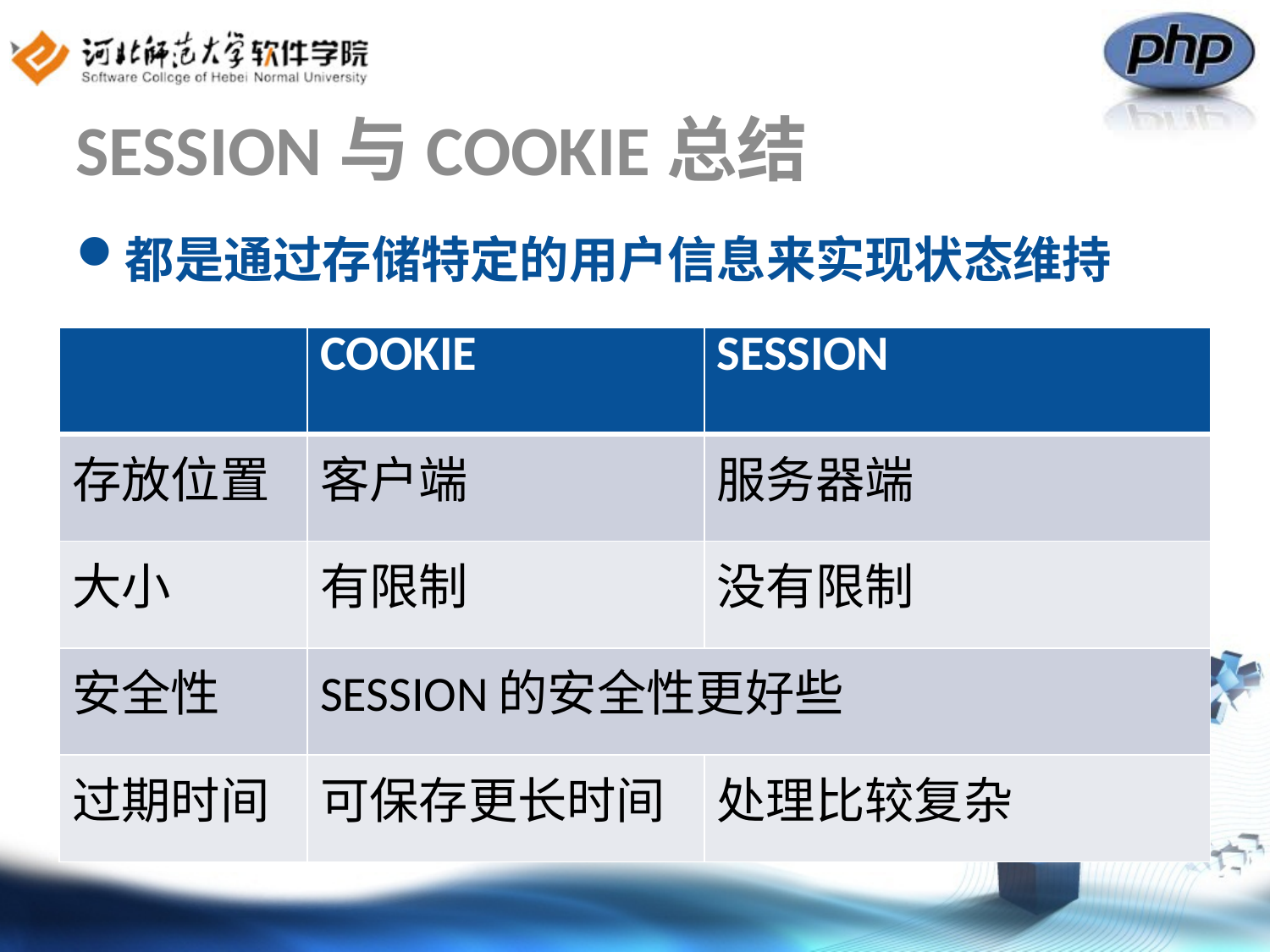

# SESSION与COOKIE总结
都是通过存储特定的用户信息来实现状态维持

|  | COOKIE | SESSION |
| --- | --- | --- |
| 存放位置 | 客户端 | 服务器端 |
| 大小 | 有限制 | 没有限制 |
| 安全性 | SESSION的安全性更好些 |  |
| 过期时间 | 可保存更长时间 | 处理比较复杂 |